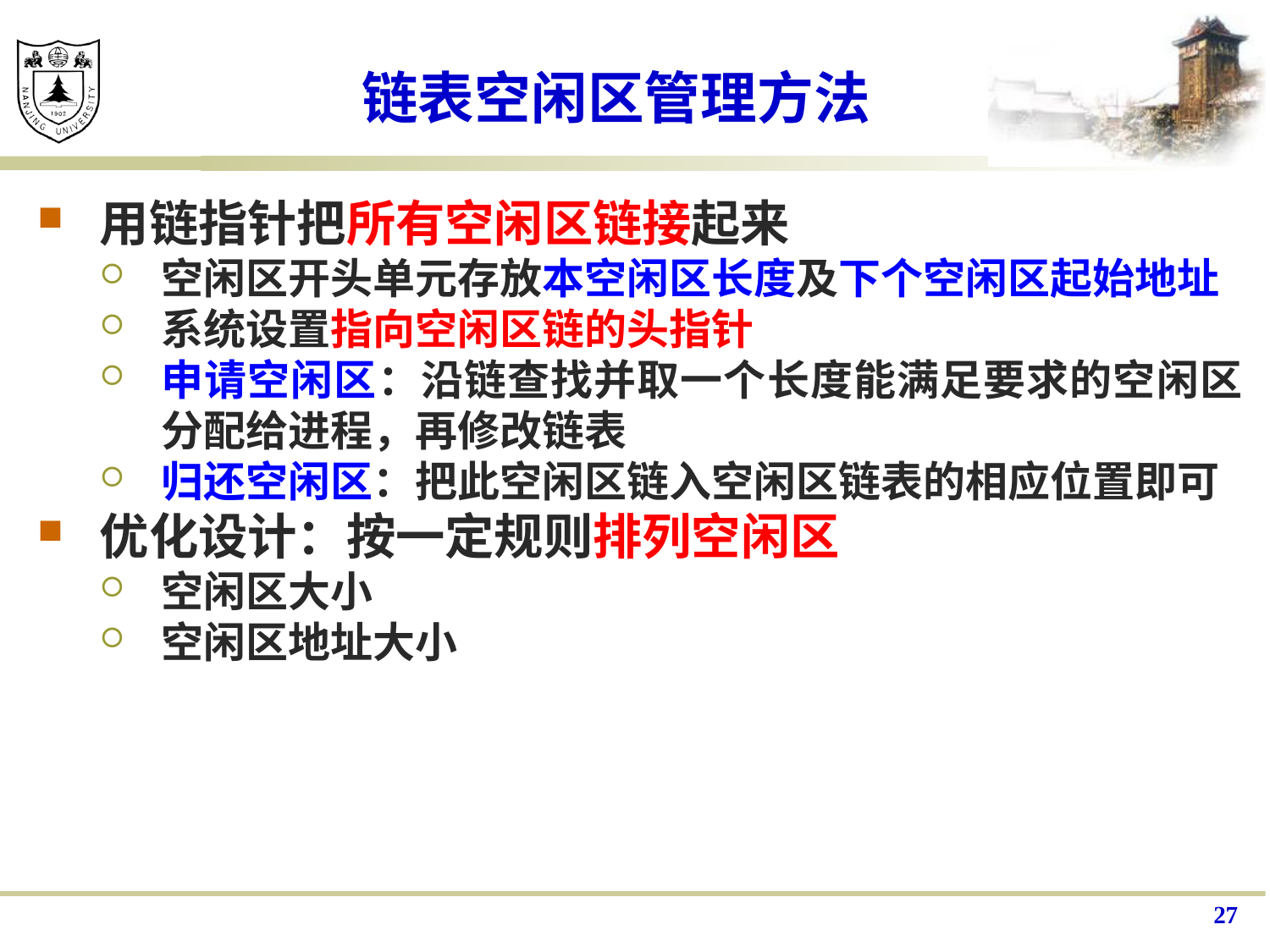

# 链表空闲区管理方法
用链指针把所有空闲区链接起来
空闲区开头单元存放本空闲区长度及下个空闲区起始地址
系统设置指向空闲区链的头指针
申请空闲区：沿链查找并取一个长度能满足要求的空闲区分配给进程，再修改链表
归还空闲区：把此空闲区链入空闲区链表的相应位置即可
优化设计：按一定规则排列空闲区
空闲区大小
空闲区地址大小

27